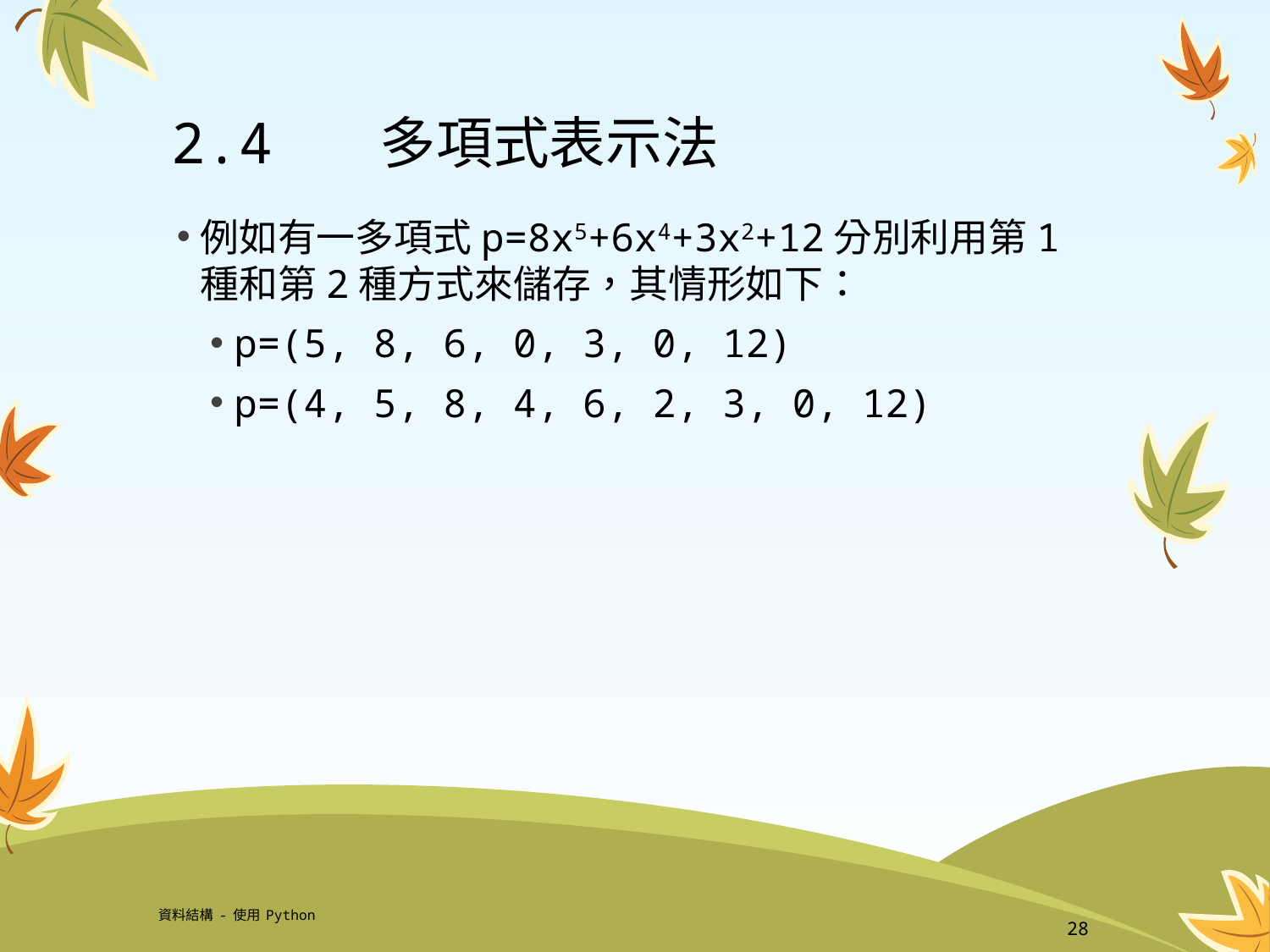

# 2.4	  多項式表示法
例如有一多項式p=8x5+6x4+3x2+12分別利用第1種和第2種方式來儲存，其情形如下：
p=(5, 8, 6, 0, 3, 0, 12)
p=(4, 5, 8, 4, 6, 2, 3, 0, 12)
資料結構-使用Python
28